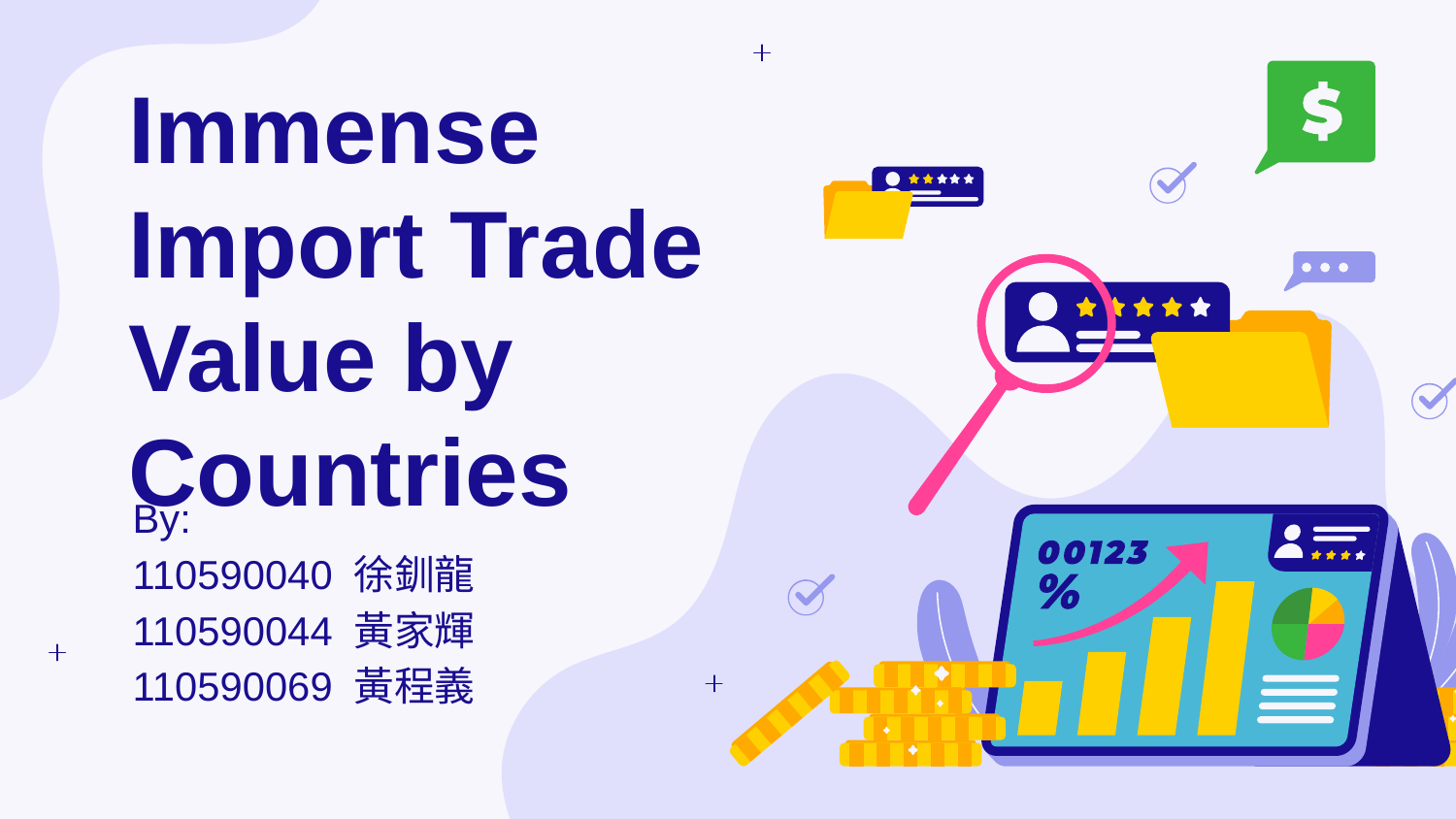

# Immense Import Trade Value by Countries

By:
110590040 徐釧龍
110590044 黃家輝
110590069 黃程義